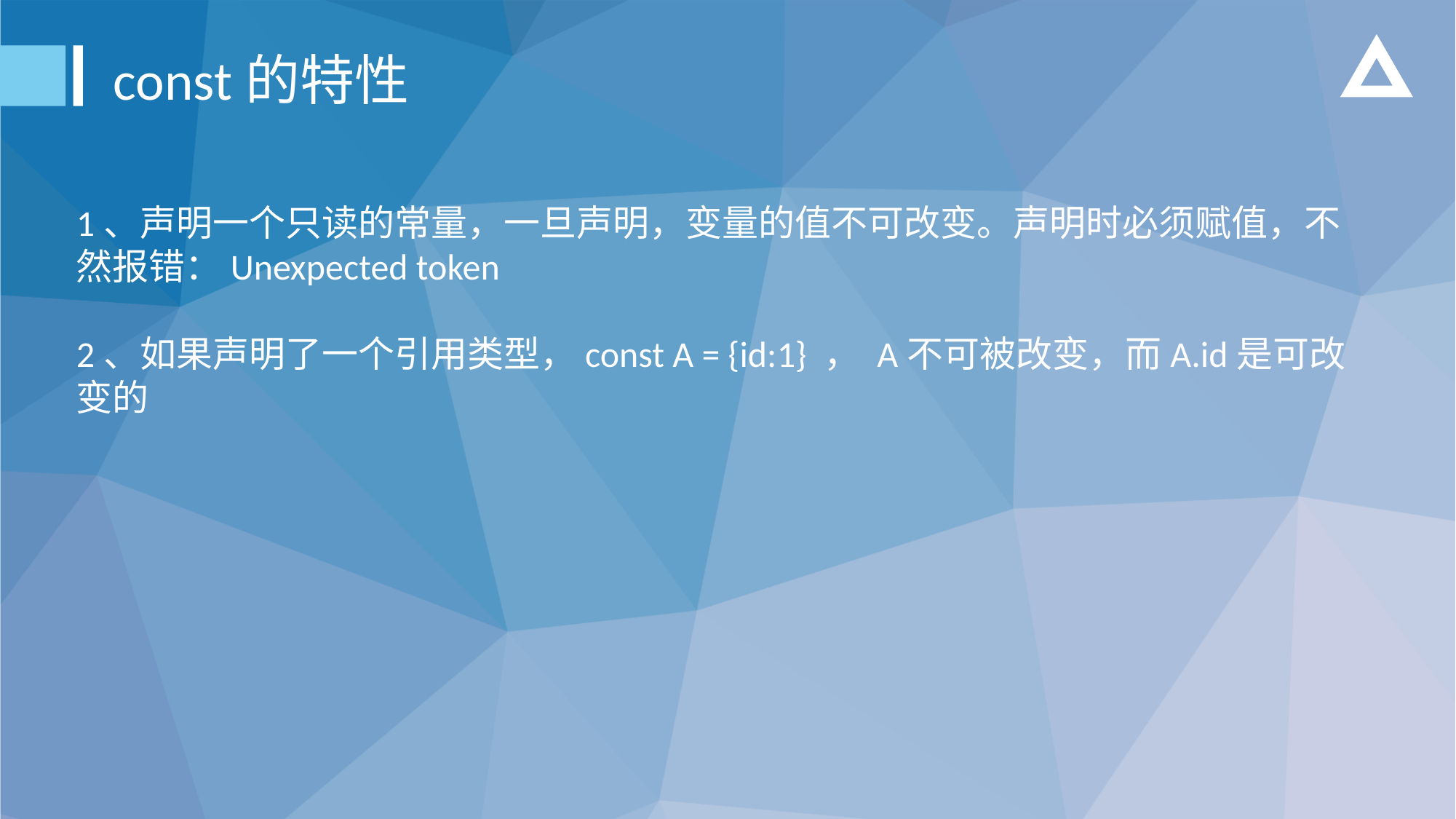

const的特性

1、声明一个只读的常量，一旦声明，变量的值不可改变。声明时必须赋值，不然报错：Unexpected token

2、如果声明了一个引用类型，const A = {id:1} ， A不可被改变，而A.id是可改变的